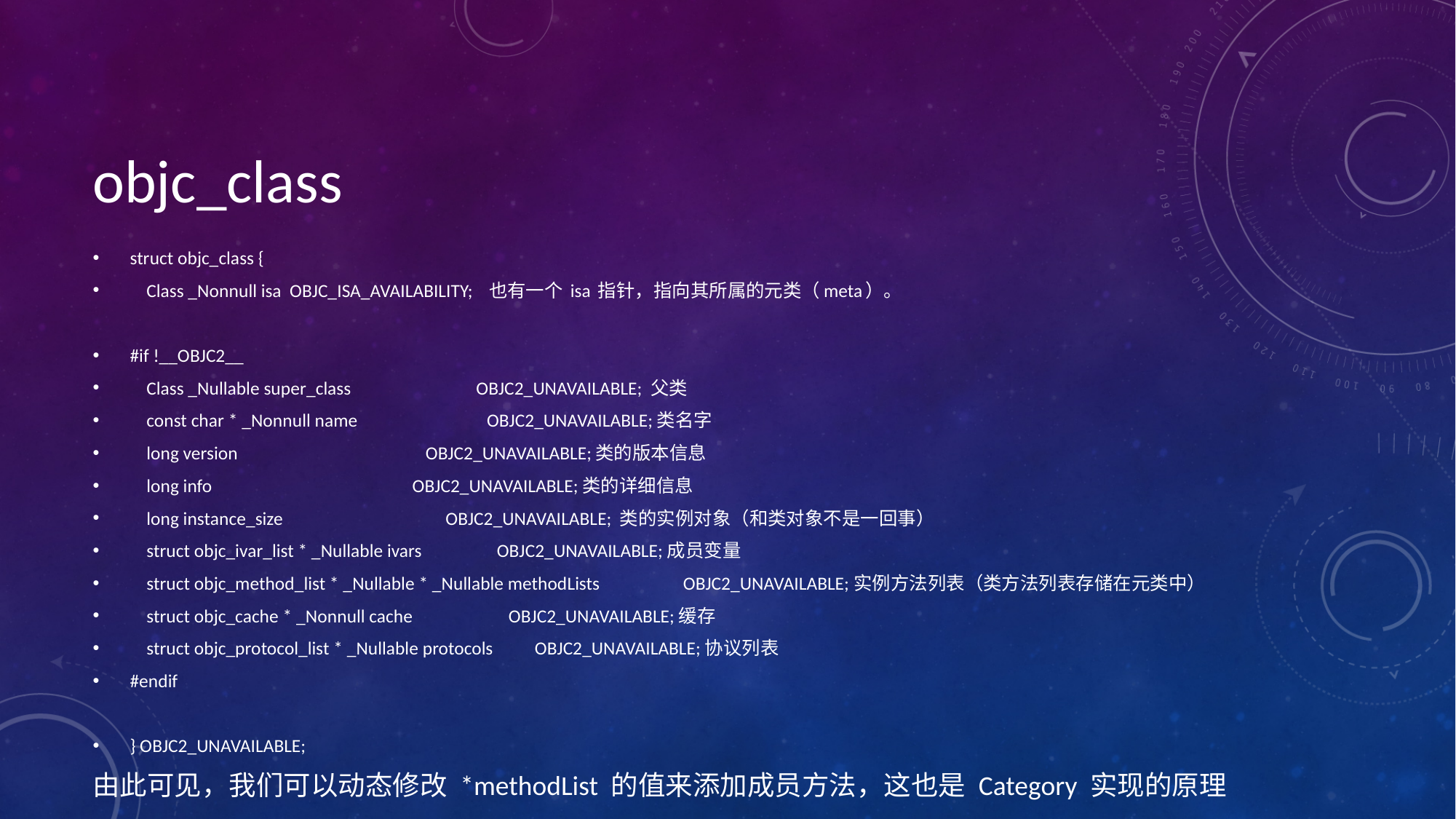

objc_class
struct objc_class {
    Class _Nonnull isa  OBJC_ISA_AVAILABILITY;   也有一个 isa 指针，指向其所属的元类（meta）。

#if !__OBJC2__
    Class _Nullable super_class                              OBJC2_UNAVAILABLE; 父类
    const char * _Nonnull name                               OBJC2_UNAVAILABLE;类名字
    long version                                             OBJC2_UNAVAILABLE;类的版本信息
    long info                                                OBJC2_UNAVAILABLE;类的详细信息
    long instance_size                                       OBJC2_UNAVAILABLE; 类的实例对象（和类对象不是一回事）
    struct objc_ivar_list * _Nullable ivars                  OBJC2_UNAVAILABLE;成员变量
    struct objc_method_list * _Nullable * _Nullable methodLists                    OBJC2_UNAVAILABLE;实例方法列表（类方法列表存储在元类中）
    struct objc_cache * _Nonnull cache                       OBJC2_UNAVAILABLE;缓存
    struct objc_protocol_list * _Nullable protocols          OBJC2_UNAVAILABLE;协议列表
#endif

} OBJC2_UNAVAILABLE;

由此可见，我们可以动态修改 *methodList 的值来添加成员方法，这也是 Category 实现的原理